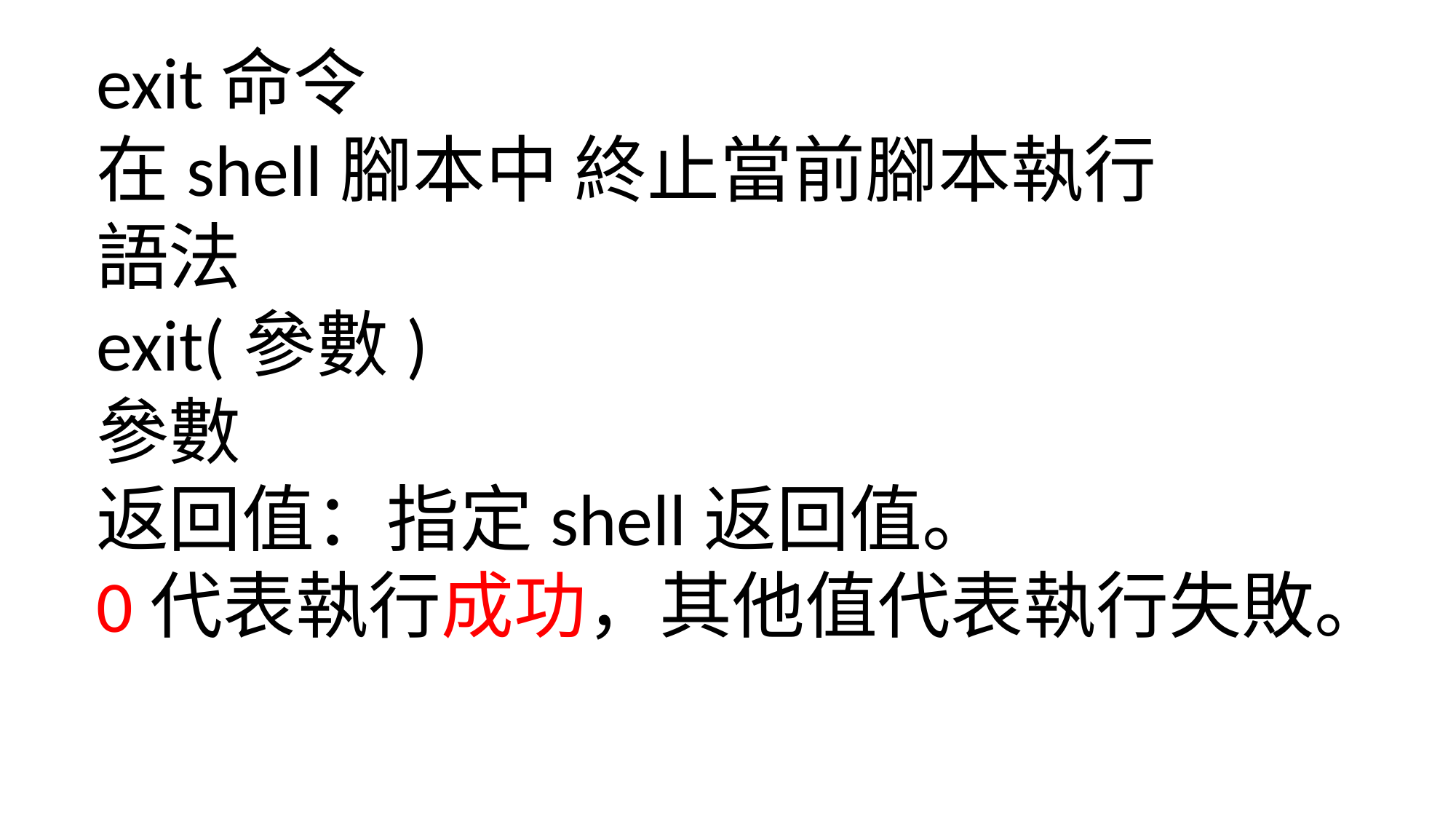

exit命令
在shell腳本中 終止當前腳本執行
語法
exit(參數)
參數
返回值：指定shell返回值。
0代表執行成功，其他值代表執行失敗。